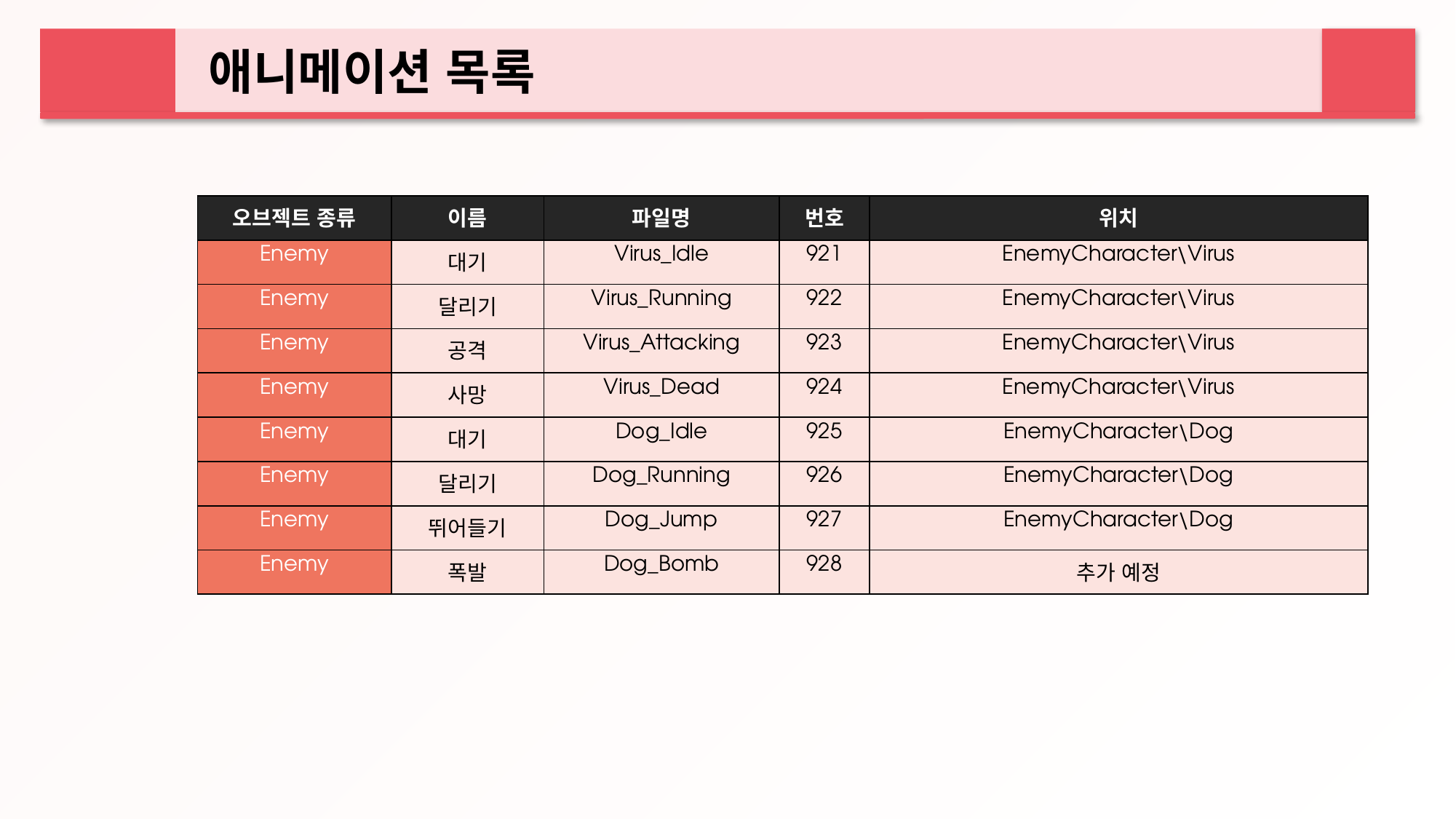

애니메이션 목록

| 오브젝트 종류 | 이름 | 파일명 | 번호 | 위치 |
| --- | --- | --- | --- | --- |
| Enemy | 대기 | Virus\_Idle | 921 | EnemyCharacter\Virus |
| Enemy | 달리기 | Virus\_Running | 922 | EnemyCharacter\Virus |
| Enemy | 공격 | Virus\_Attacking | 923 | EnemyCharacter\Virus |
| Enemy | 사망 | Virus\_Dead | 924 | EnemyCharacter\Virus |
| Enemy | 대기 | Dog\_Idle | 925 | EnemyCharacter\Dog |
| Enemy | 달리기 | Dog\_Running | 926 | EnemyCharacter\Dog |
| Enemy | 뛰어들기 | Dog\_Jump | 927 | EnemyCharacter\Dog |
| Enemy | 폭발 | Dog\_Bomb | 928 | 추가 예정 |